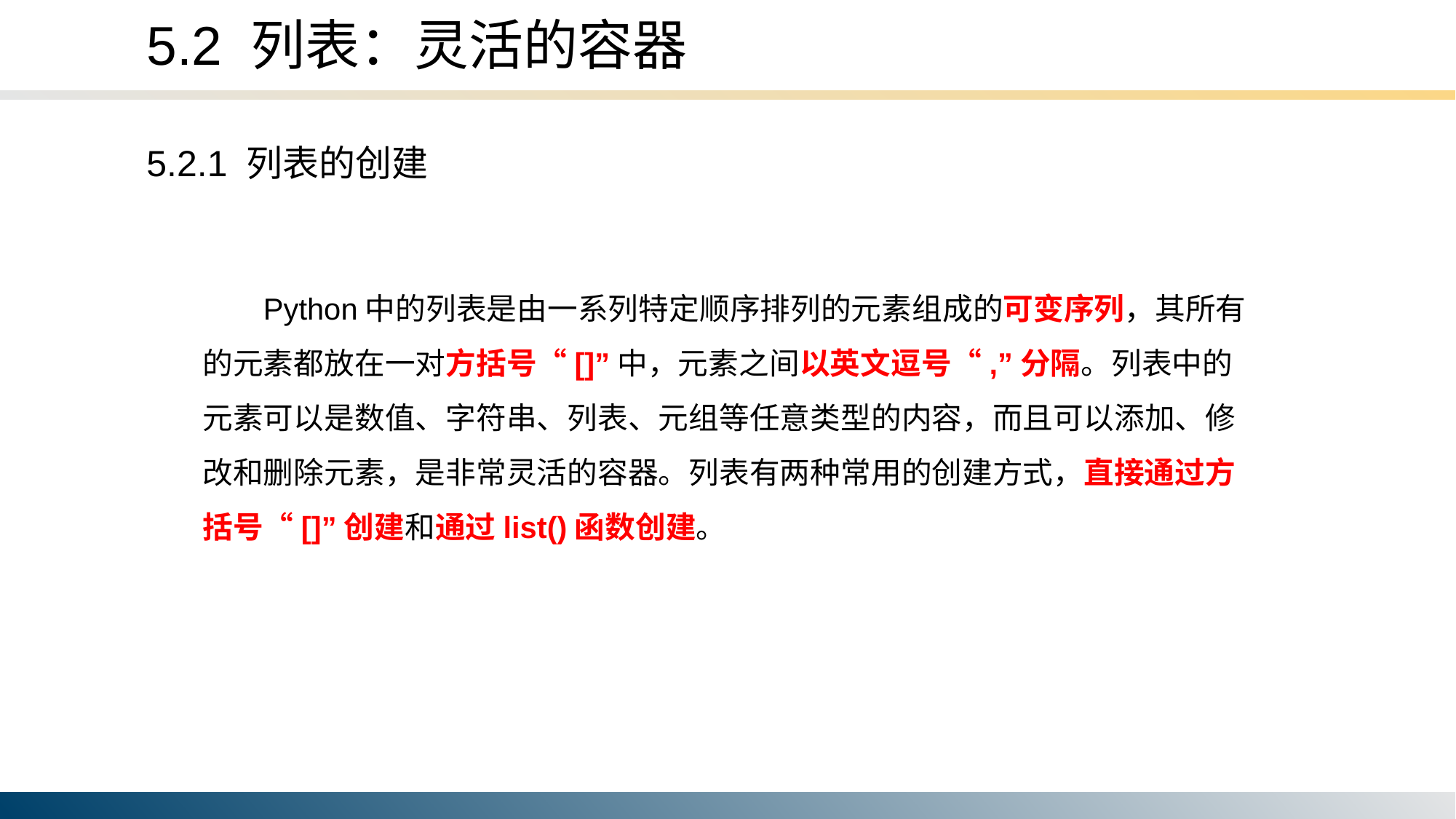

5.2 列表：灵活的容器
5.2.1 列表的创建
Python中的列表是由一系列特定顺序排列的元素组成的可变序列，其所有的元素都放在一对方括号“[]”中，元素之间以英文逗号“,”分隔。列表中的元素可以是数值、字符串、列表、元组等任意类型的内容，而且可以添加、修改和删除元素，是非常灵活的容器。列表有两种常用的创建方式，直接通过方括号“[]”创建和通过list()函数创建。